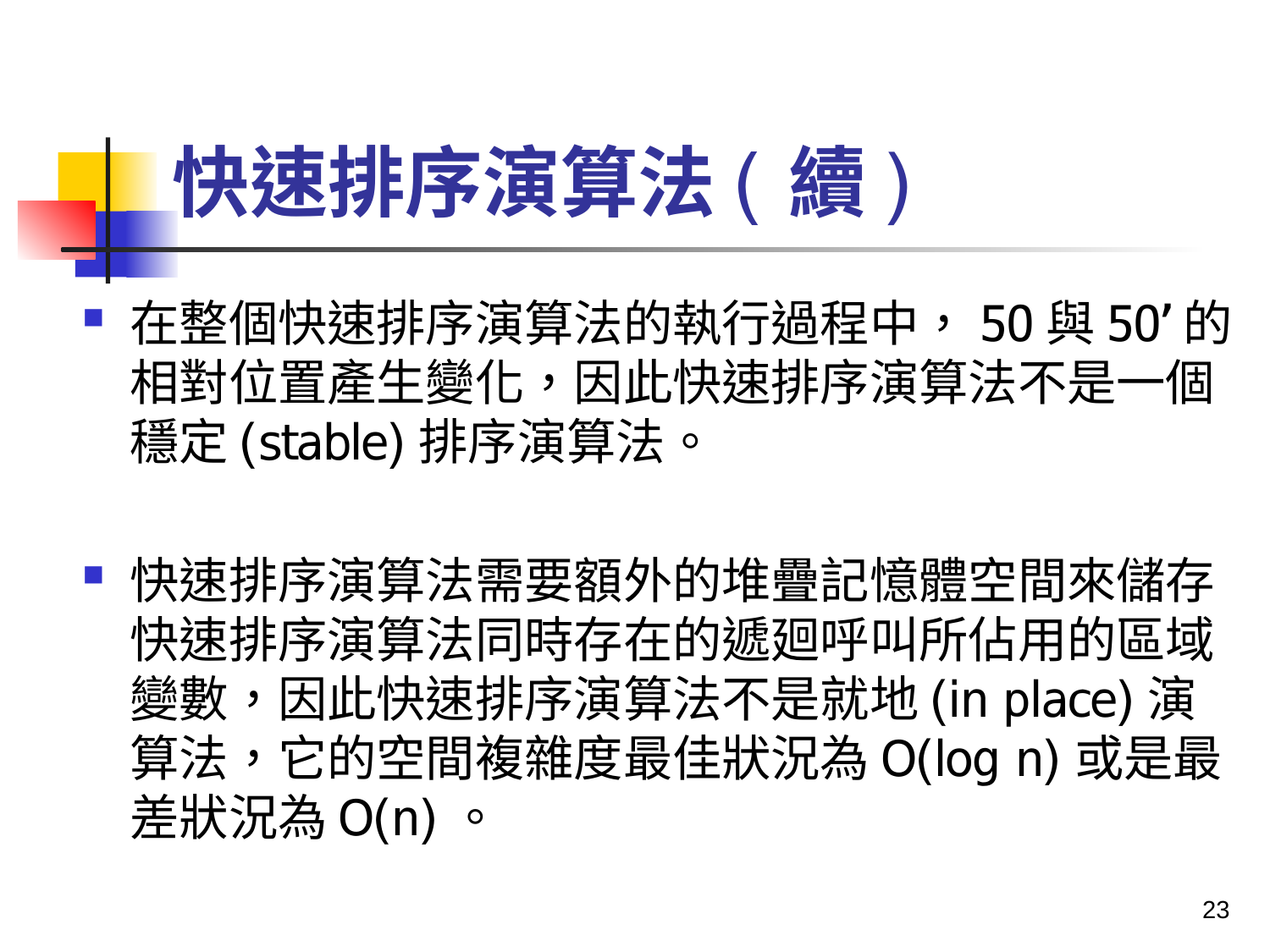

# 快速排序演算法(續)
在整個快速排序演算法的執行過程中，50與50’的相對位置產生變化，因此快速排序演算法不是一個穩定(stable)排序演算法。

快速排序演算法需要額外的堆疊記憶體空間來儲存快速排序演算法同時存在的遞廻呼叫所佔用的區域變數，因此快速排序演算法不是就地(in place)演算法，它的空間複雜度最佳狀況為O(log n)或是最差狀況為O(n)。
23